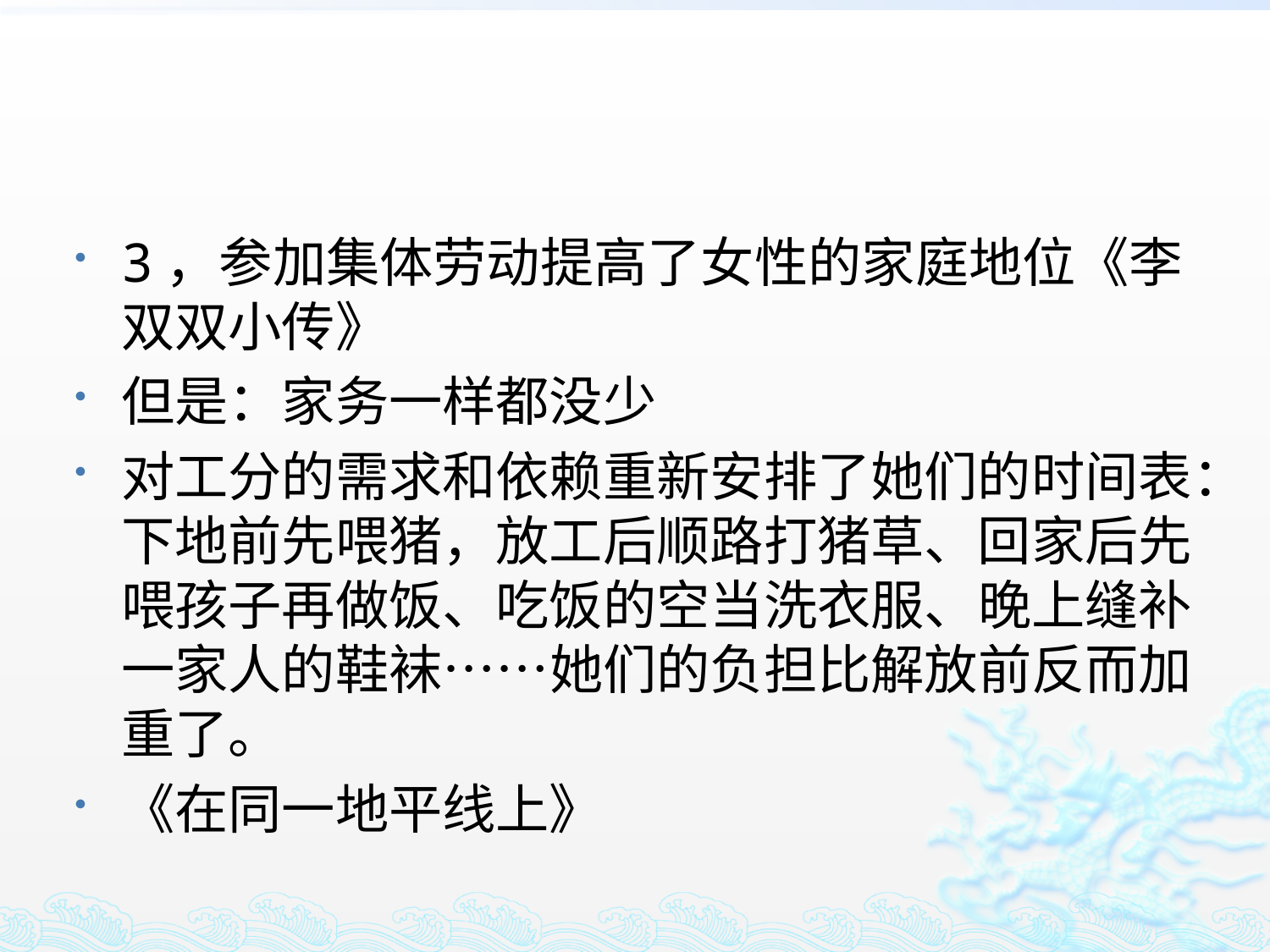

#
3，参加集体劳动提高了女性的家庭地位《李双双小传》
但是：家务一样都没少
对工分的需求和依赖重新安排了她们的时间表：下地前先喂猪，放工后顺路打猪草、回家后先喂孩子再做饭、吃饭的空当洗衣服、晚上缝补一家人的鞋袜……她们的负担比解放前反而加重了。
《在同一地平线上》